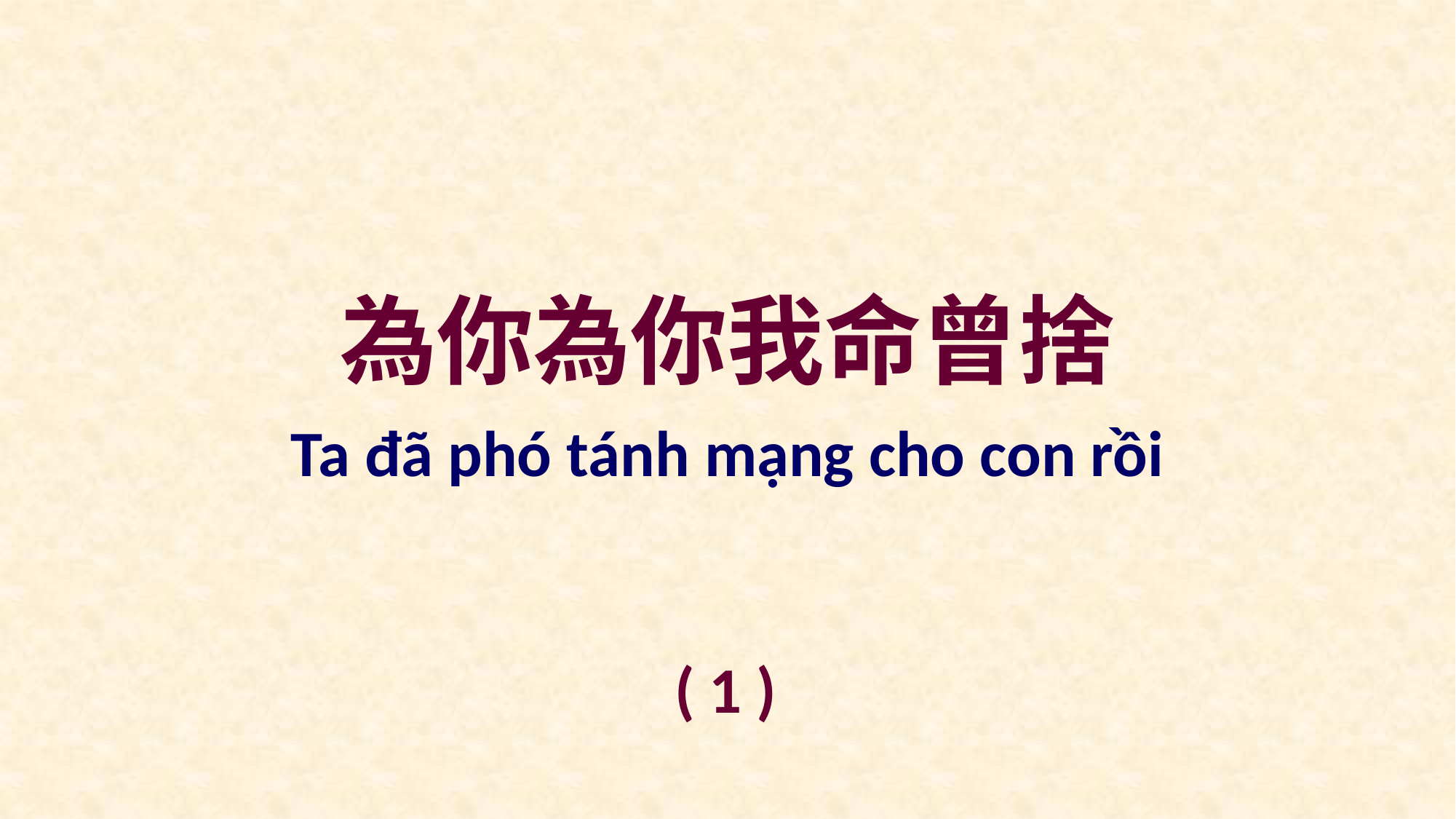

為你為你我命曾捨
Ta đã phó tánh mạng cho con rồi
( 1 )